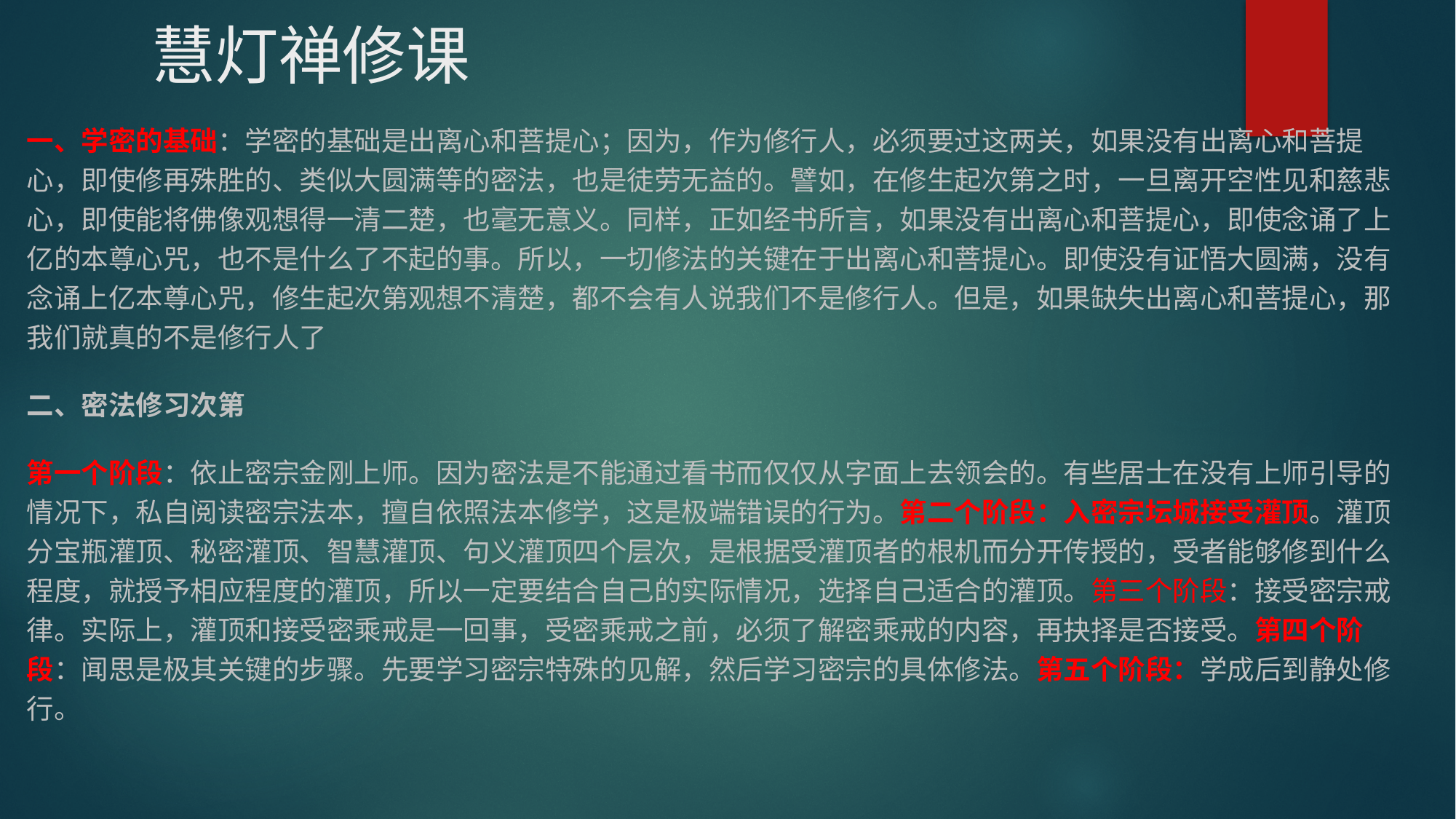

慧灯禅修课
一、学密的基础：学密的基础是出离心和菩提心；因为，作为修行人，必须要过这两关，如果没有出离心和菩提心，即使修再殊胜的、类似大圆满等的密法，也是徒劳无益的。譬如，在修生起次第之时，一旦离开空性见和慈悲心，即使能将佛像观想得一清二楚，也毫无意义。同样，正如经书所言，如果没有出离心和菩提心，即使念诵了上亿的本尊心咒，也不是什么了不起的事。所以，一切修法的关键在于出离心和菩提心。即使没有证悟大圆满，没有念诵上亿本尊心咒，修生起次第观想不清楚，都不会有人说我们不是修行人。但是，如果缺失出离心和菩提心，那我们就真的不是修行人了
二、密法修习次第
第一个阶段：依止密宗金刚上师。因为密法是不能通过看书而仅仅从字面上去领会的。有些居士在没有上师引导的情况下，私自阅读密宗法本，擅自依照法本修学，这是极端错误的行为。第二个阶段：入密宗坛城接受灌顶。灌顶分宝瓶灌顶、秘密灌顶、智慧灌顶、句义灌顶四个层次，是根据受灌顶者的根机而分开传授的，受者能够修到什么程度，就授予相应程度的灌顶，所以一定要结合自己的实际情况，选择自己适合的灌顶。第三个阶段：接受密宗戒律。实际上，灌顶和接受密乘戒是一回事，受密乘戒之前，必须了解密乘戒的内容，再抉择是否接受。第四个阶段：闻思是极其关键的步骤。先要学习密宗特殊的见解，然后学习密宗的具体修法。第五个阶段：学成后到静处修行。